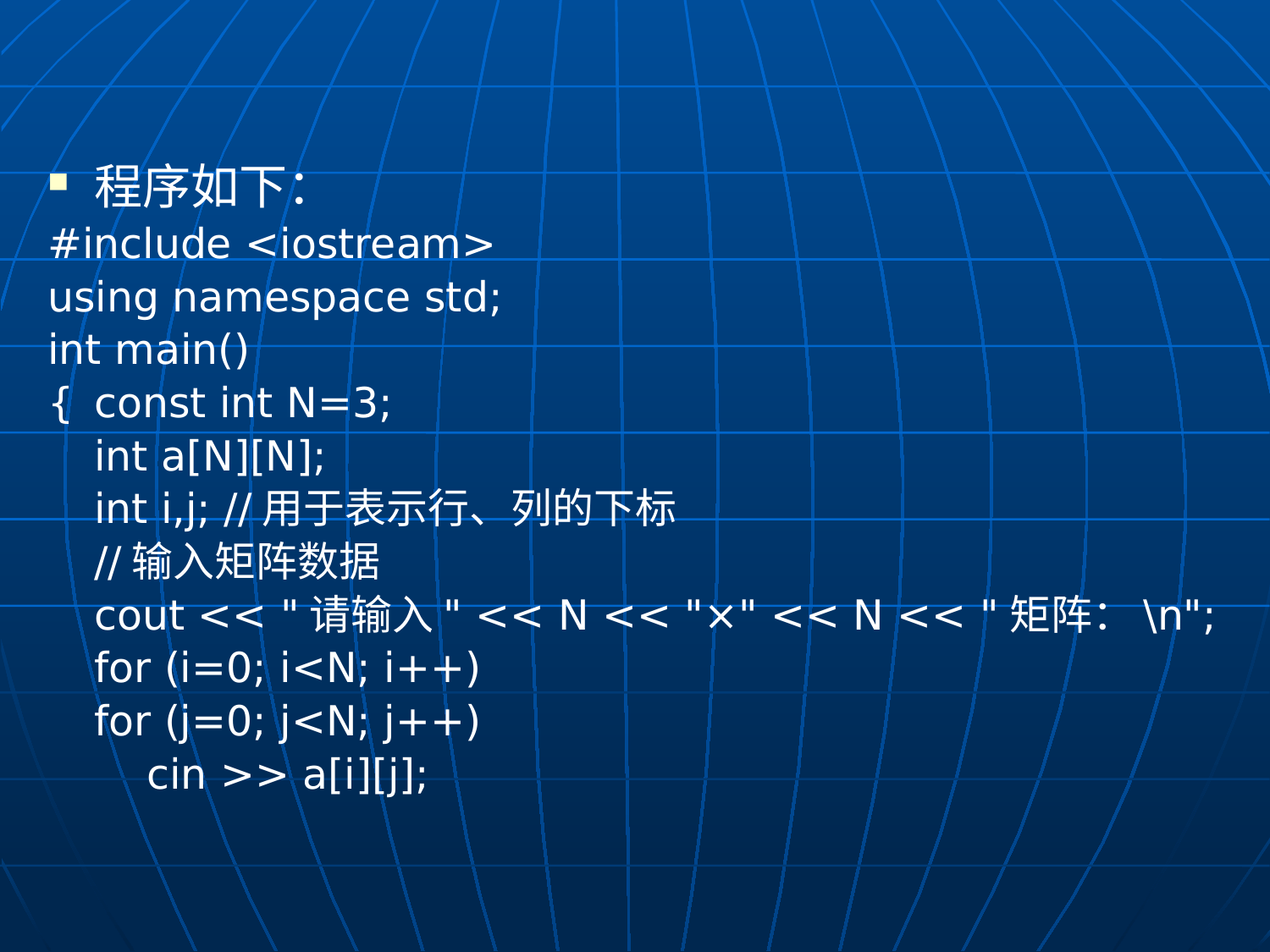

程序如下：
#include <iostream>
using namespace std;
int main()
{	const int N=3;
	int a[N][N];
	int i,j; //用于表示行、列的下标
	//输入矩阵数据
	cout << "请输入" << N << "×" << N << "矩阵：\n";
	for (i=0; i<N; i++)
		for (j=0; j<N; j++)
		    cin >> a[i][j];